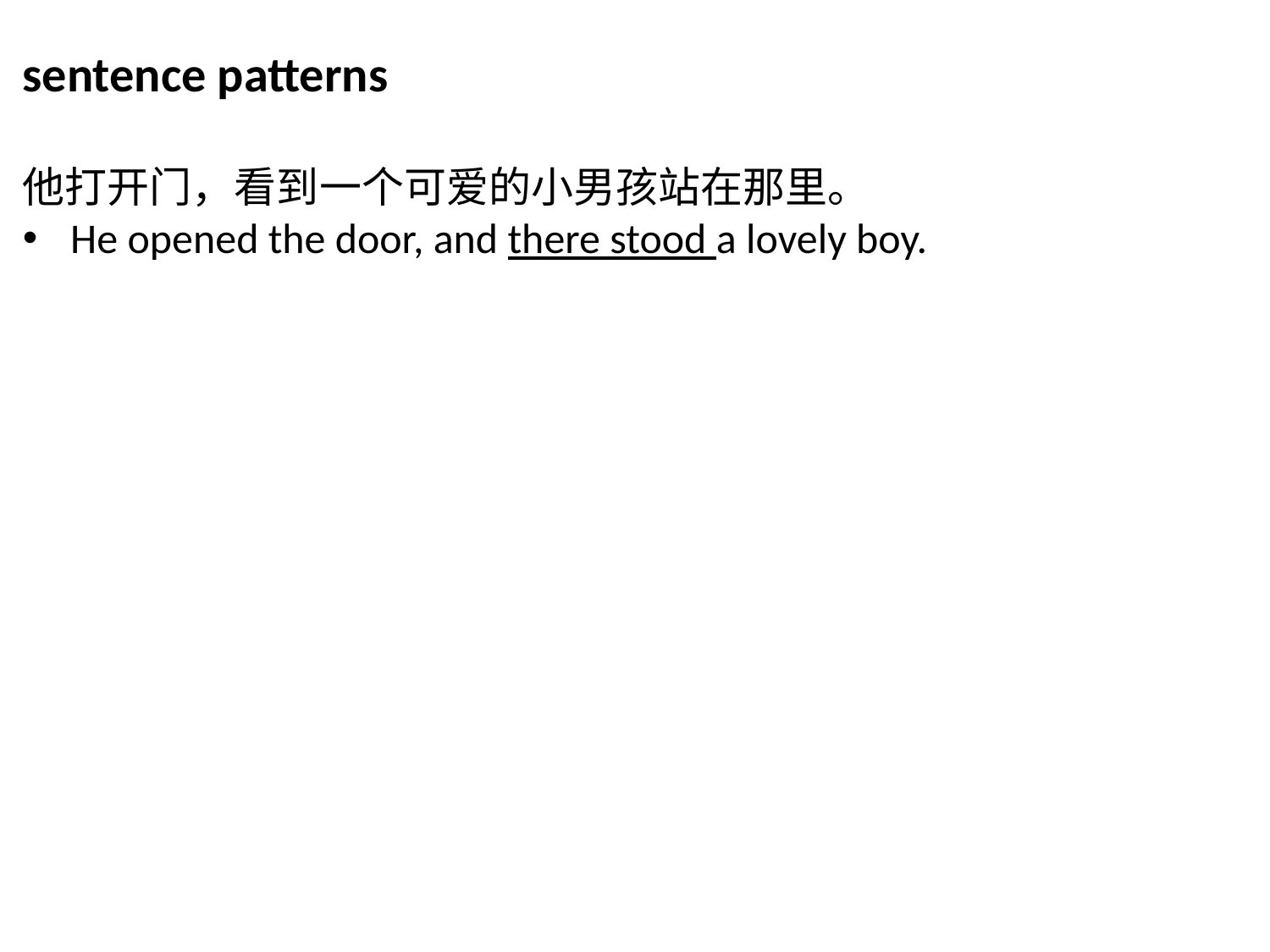

sentence patterns

他打开门，看到一个可爱的小男孩站在那里。
He opened the door, and there stood a lovely boy.